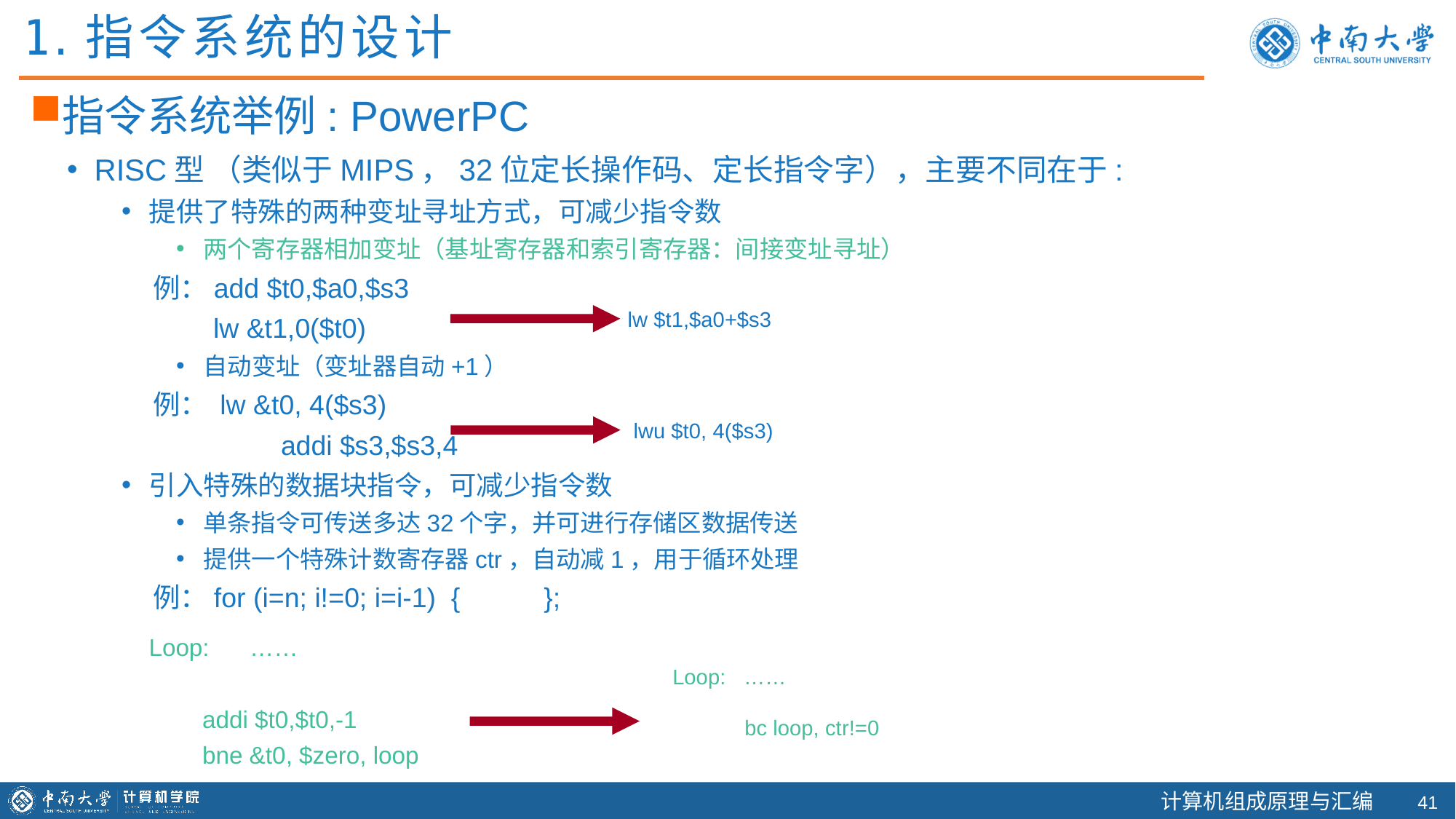

1.指令系统的设计
指令系统举例: PowerPC
RISC型 （类似于MIPS，32位定长操作码、定长指令字），主要不同在于:
提供了特殊的两种变址寻址方式，可减少指令数
两个寄存器相加变址（基址寄存器和索引寄存器：间接变址寻址）
    例：add $t0,$a0,$s3
            lw &t1,0($t0)
自动变址（变址器自动+1）
    例： lw &t0, 4($s3)
		   addi $s3,$s3,4
引入特殊的数据块指令，可减少指令数
单条指令可传送多达32个字，并可进行存储区数据传送
提供一个特殊计数寄存器ctr，自动减1，用于循环处理
    例：for (i=n; i!=0; i=i-1)  {           };
	Loop:      ……

            addi $t0,$t0,-1
            bne &t0, $zero, loop
lw $t1,$a0+$s3

lwu $t0, 4($s3)

Loop:   ……

            bc loop, ctr!=0

41
SKIP